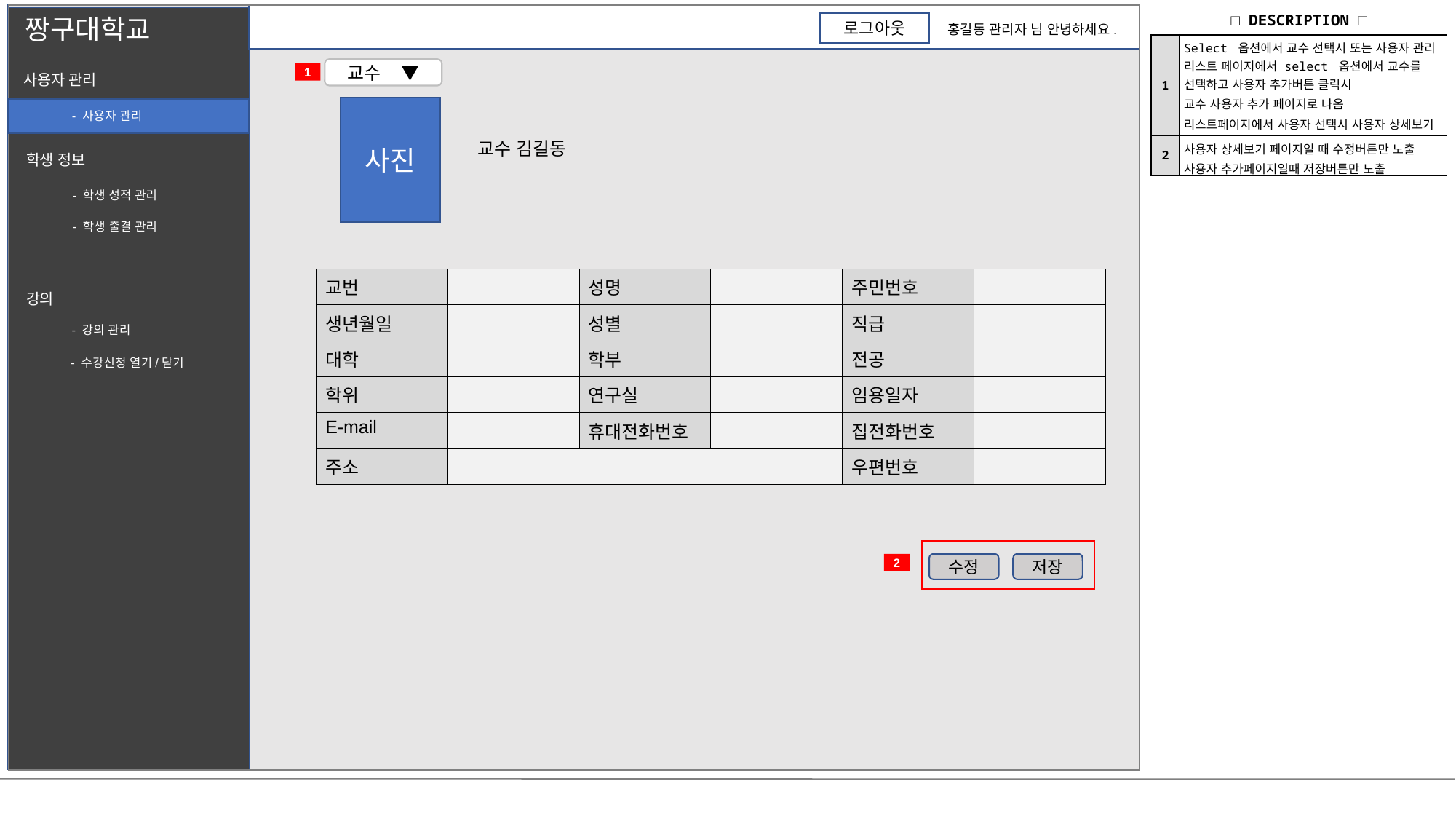

| □ DESCRIPTION □ |  |
| --- | --- |
| 1 | Select 옵션에서 교수 선택시 또는 사용자 관리 리스트 페이지에서 select 옵션에서 교수를 선택하고 사용자 추가버튼 클릭시 교수 사용자 추가 페이지로 나옴 리스트페이지에서 사용자 선택시 사용자 상세보기 페이지로 나옴 |
| 2 | 사용자 상세보기 페이지일 때 수정버튼만 노출 사용자 추가페이지일때 저장버튼만 노출 |

짱구대학교
로그아웃
홍길동 관리자 님 안녕하세요.
교수    ▼
1
사용자 관리
사진

- 사용자 관리
교수 김길동
학생 정보
- 학생 성적 관리
- 학생 출결 관리
| 교번 |  | 성명 |  | 주민번호 |  |
| --- | --- | --- | --- | --- | --- |
| 생년월일 |  | 성별 |  | 직급 |  |
| 대학 |  | 학부 |  | 전공 |  |
| 학위 |  | 연구실 |  | 임용일자 |  |
| E-mail |  | 휴대전화번호 |  | 집전화번호 |  |
| 주소 |  |  |  | 우편번호 |  |
강의
- 강의 관리
- 수강신청 열기/닫기

2
수정
저장